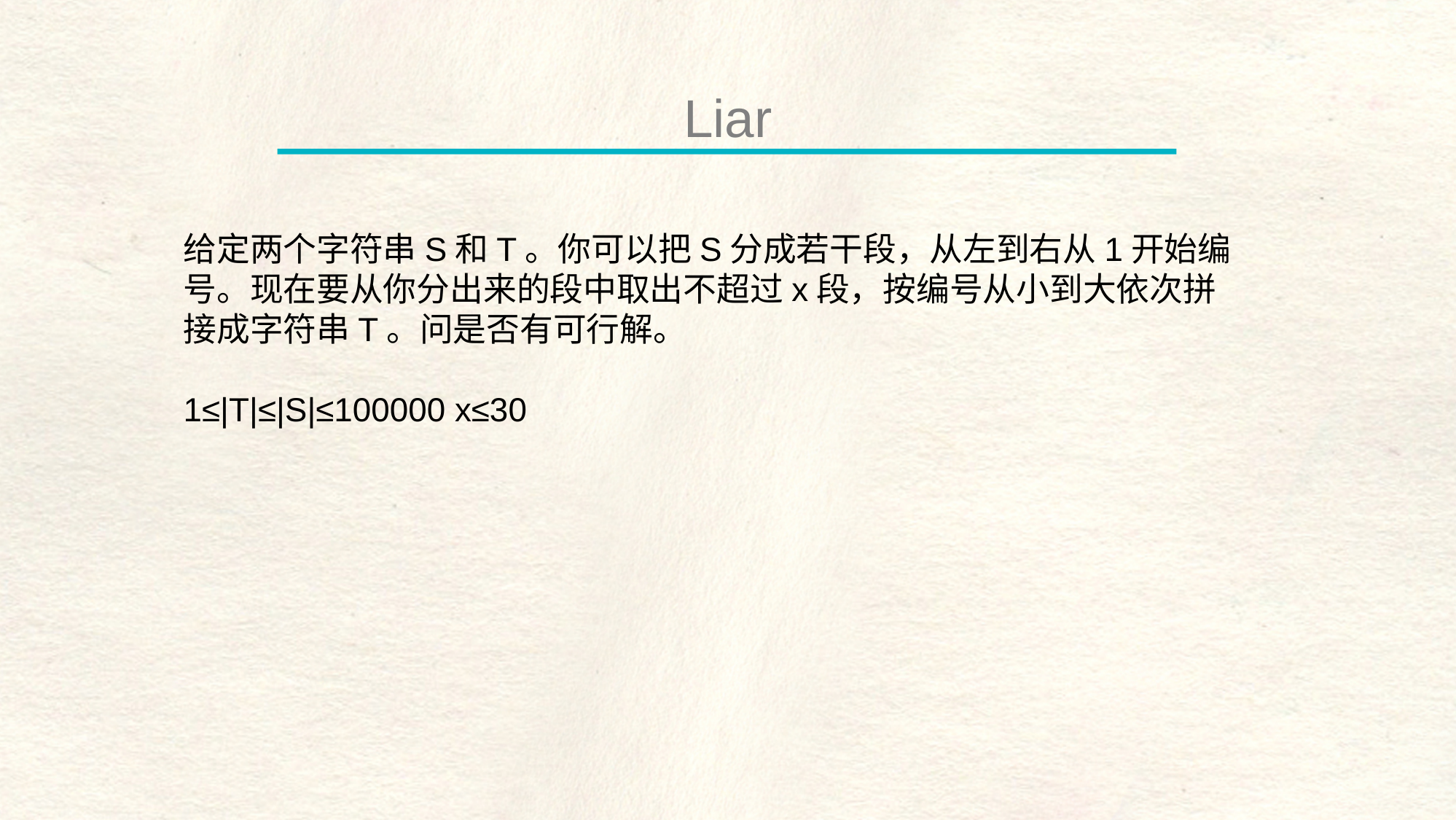

Liar

给定两个字符串S和T。你可以把S分成若干段，从左到右从1开始编号。现在要从你分出来的段中取出不超过x段，按编号从小到大依次拼接成字符串T。问是否有可行解。

1≤|T|≤|S|≤100000 x≤30